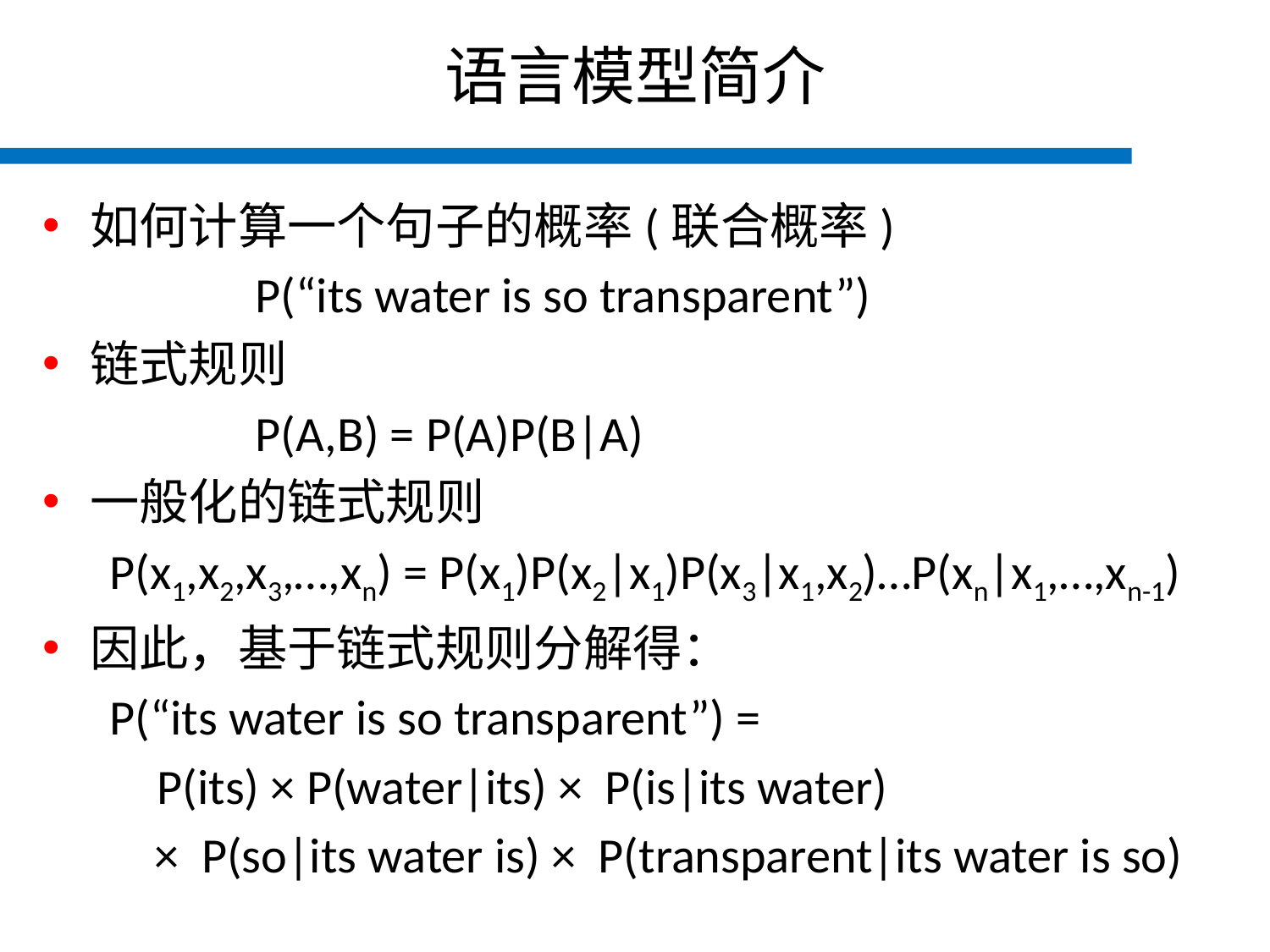

# 语言模型简介
如何计算一个句子的概率(联合概率)
                   P(“its water is so transparent”)
链式规则
                   P(A,B) = P(A)P(B|A)
一般化的链式规则
      P(x1,x2,x3,…,xn) = P(x1)P(x2|x1)P(x3|x1,x2)…P(xn|x1,…,xn-1)
因此，基于链式规则分解得：
      P(“its water is so transparent”) =
	      P(its) × P(water|its) ×  P(is|its water)
          ×  P(so|its water is) ×  P(transparent|its water is so)